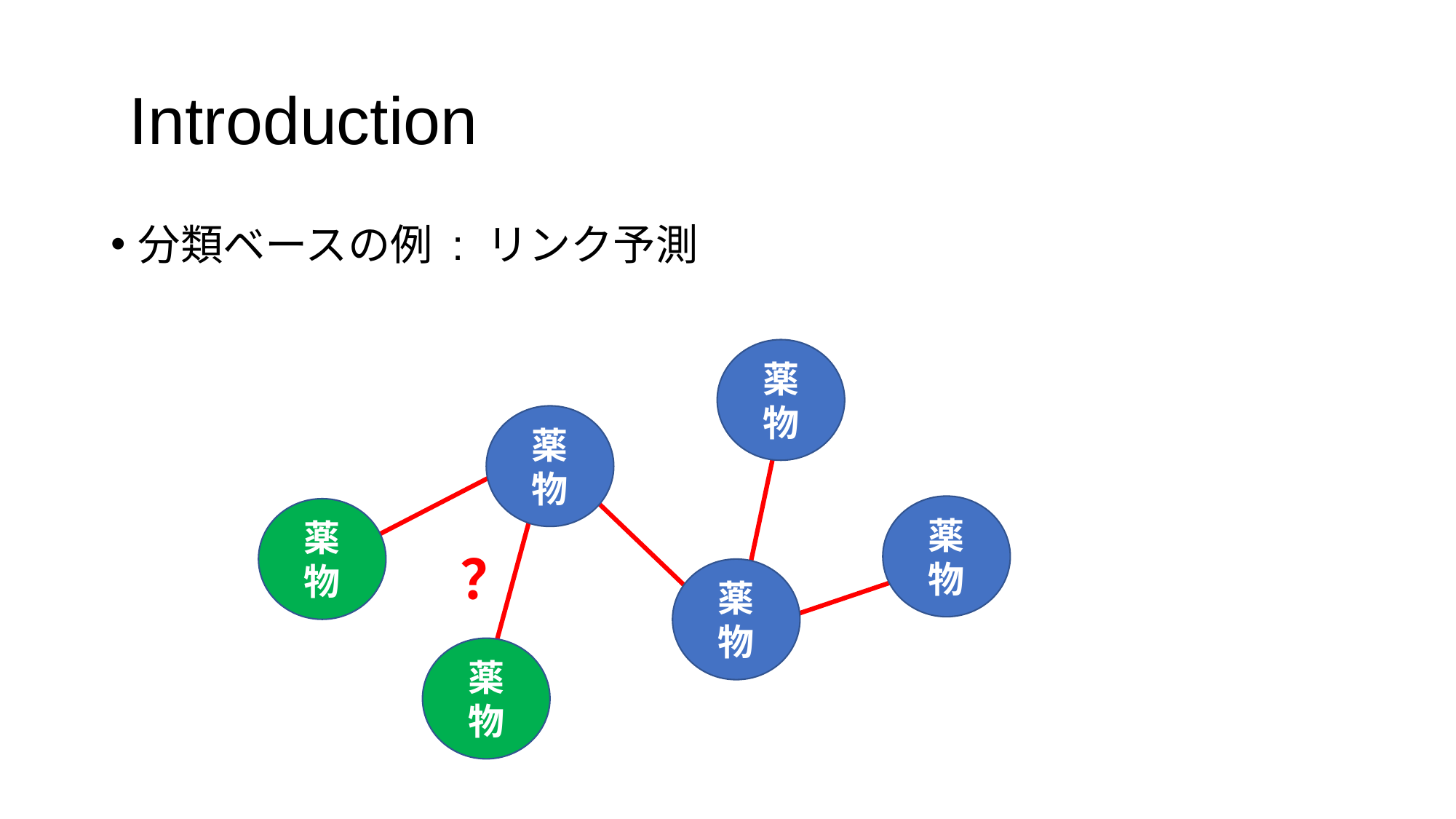

# Introduction
分類ベースの例 : リンク予測
薬物
薬物
薬物
薬物
？
薬物
薬物